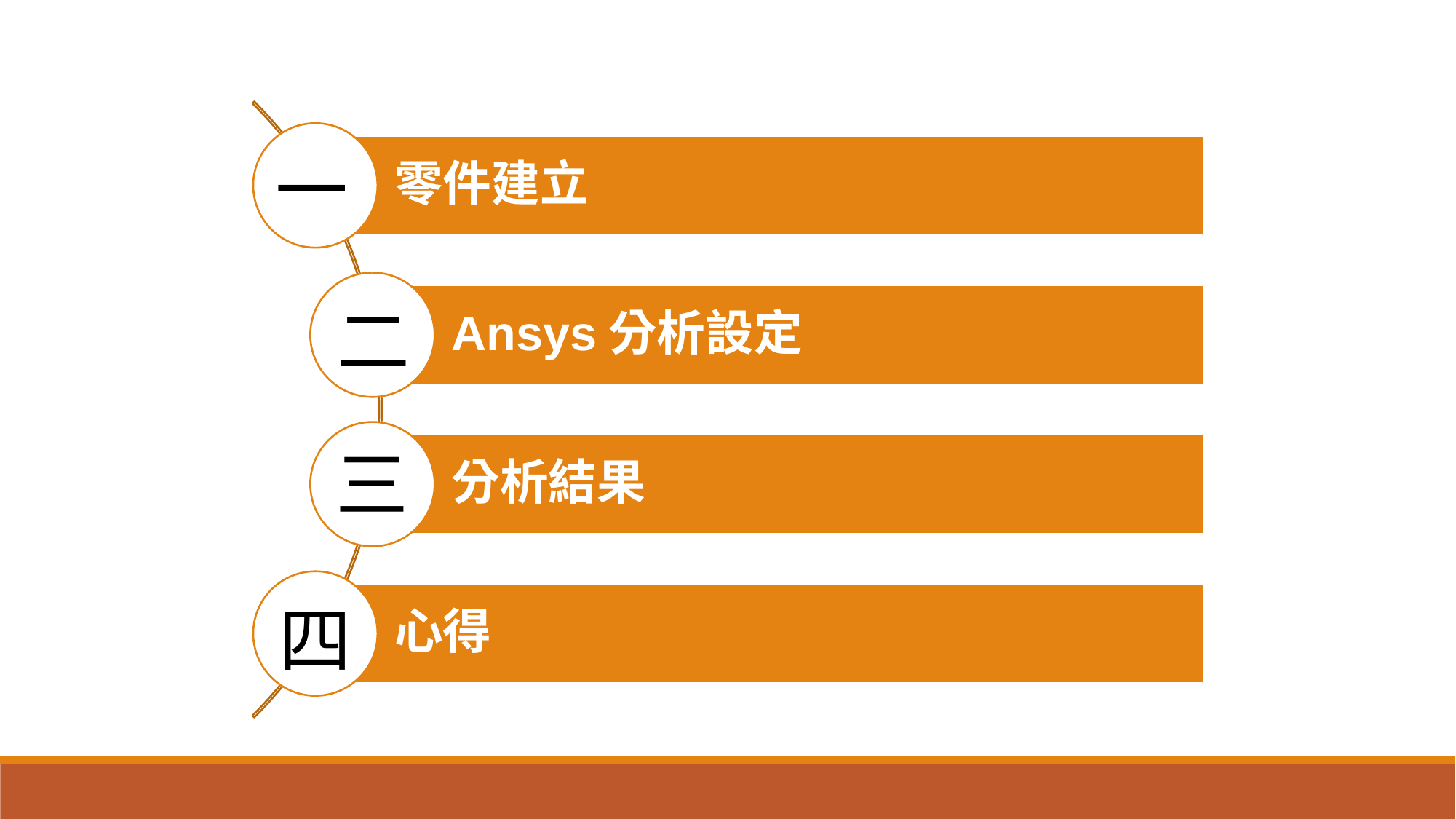

零件建立
Ansys分析設定
分析結果
心得
一
二
三
四